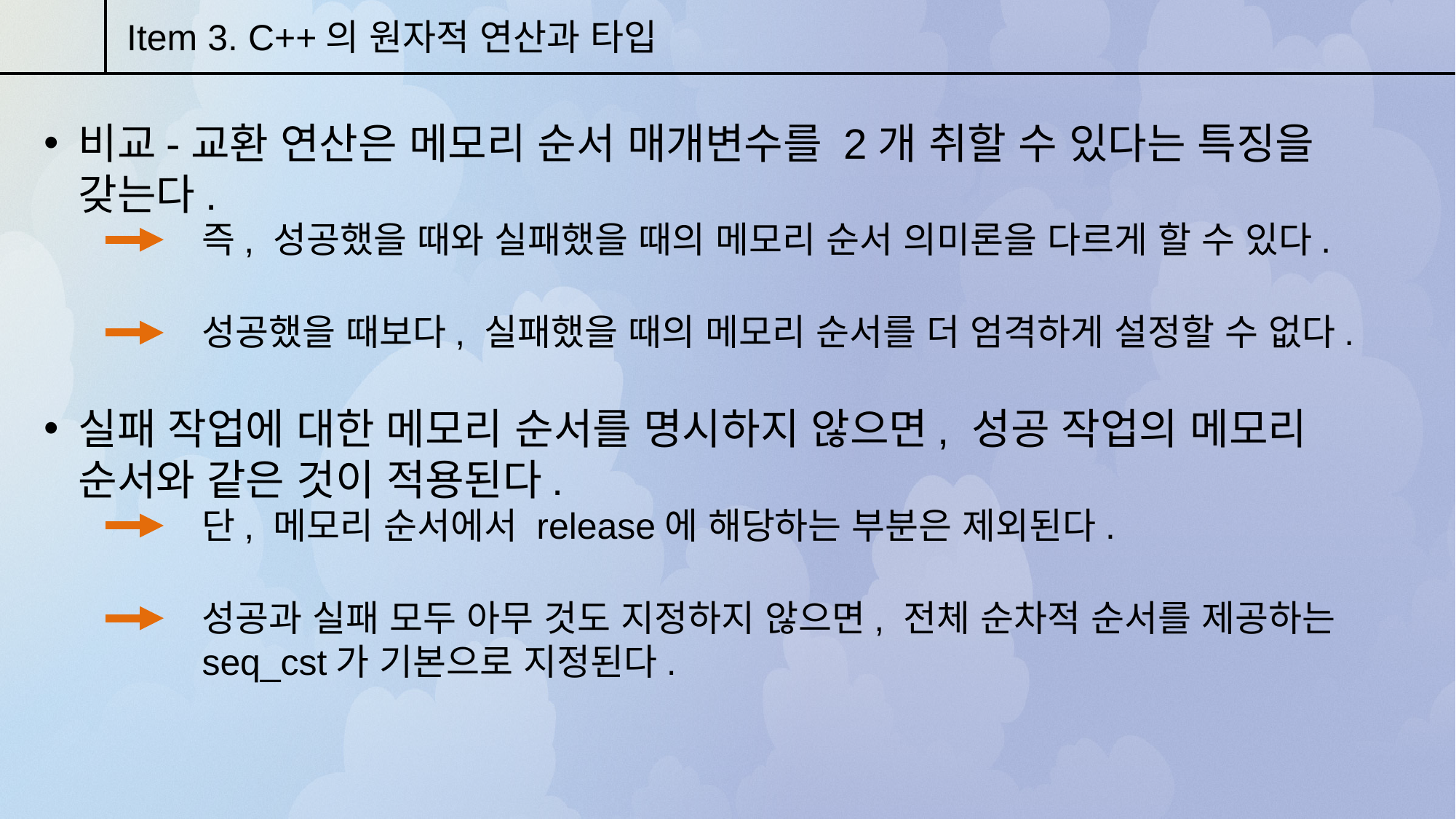

Item 3. C++의 원자적 연산과 타입
비교-교환 연산은 메모리 순서 매개변수를 2개 취할 수 있다는 특징을 갖는다.
즉, 성공했을 때와 실패했을 때의 메모리 순서 의미론을 다르게 할 수 있다.
성공했을 때보다, 실패했을 때의 메모리 순서를 더 엄격하게 설정할 수 없다.
실패 작업에 대한 메모리 순서를 명시하지 않으면, 성공 작업의 메모리 순서와 같은 것이 적용된다.
단, 메모리 순서에서 release에 해당하는 부분은 제외된다.
성공과 실패 모두 아무 것도 지정하지 않으면, 전체 순차적 순서를 제공하는 seq_cst가 기본으로 지정된다.